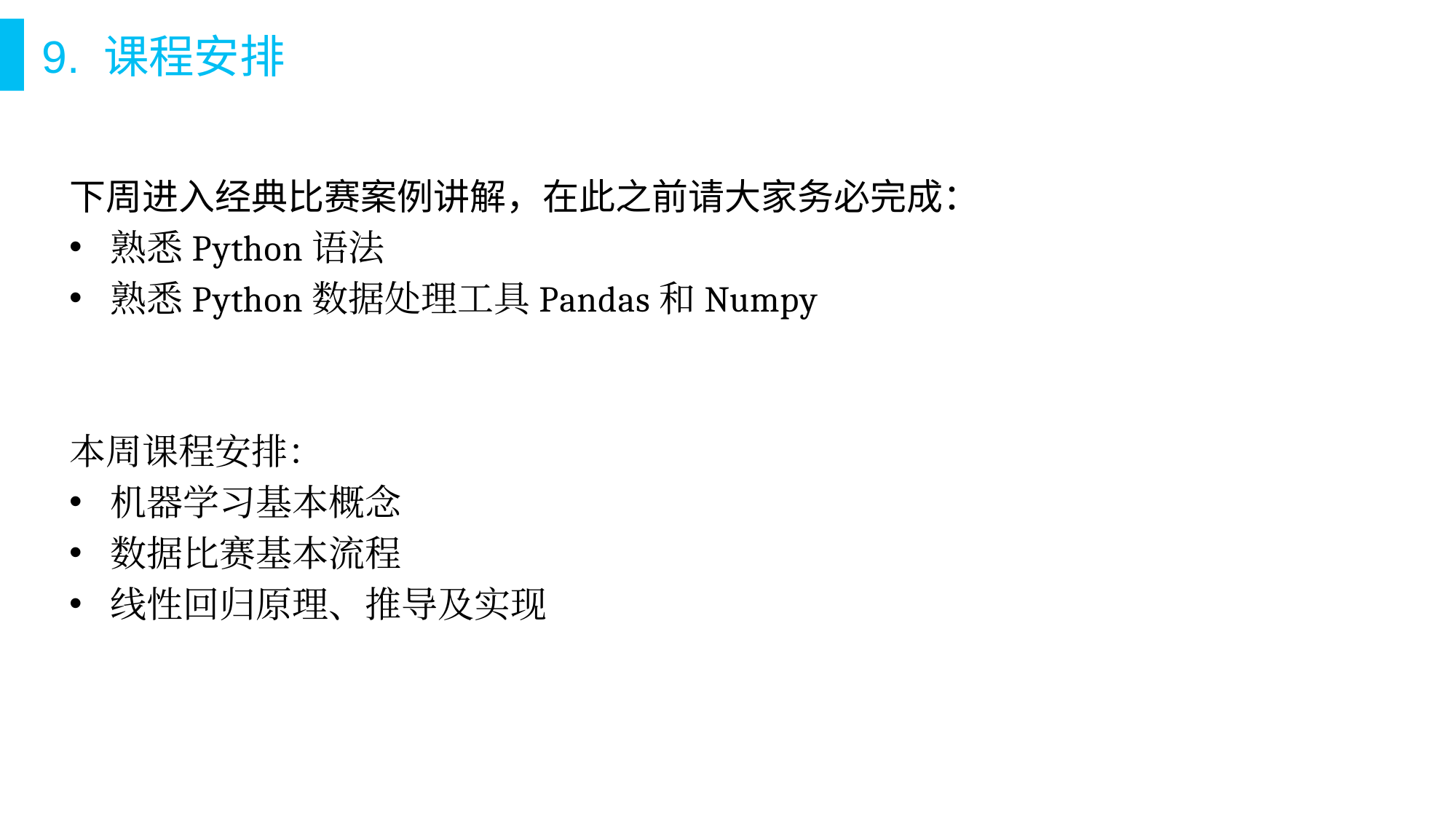

# 9. 课程安排

下周进入经典比赛案例讲解，在此之前请大家务必完成：
熟悉Python语法
熟悉Python数据处理工具Pandas和Numpy

本周课程安排：
机器学习基本概念
数据比赛基本流程
线性回归原理、推导及实现